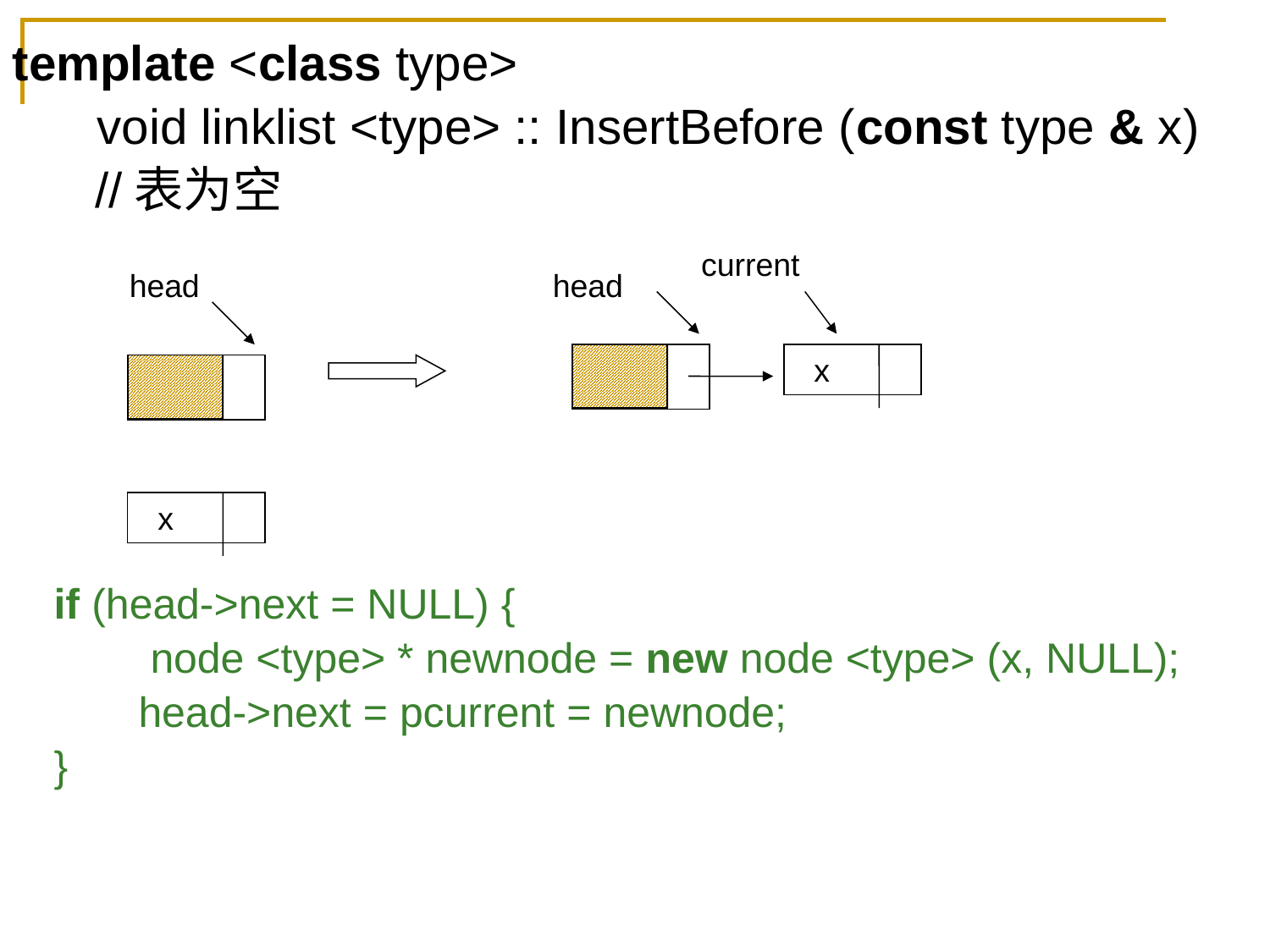

template <class type>
	void linklist <type> :: InsertBefore (const type & x)
      //表为空

current
head

  x

head

  x

if (head->next = NULL) {
	 node <type> * newnode = new node <type> (x, NULL);
	head->next = pcurrent = newnode;
}